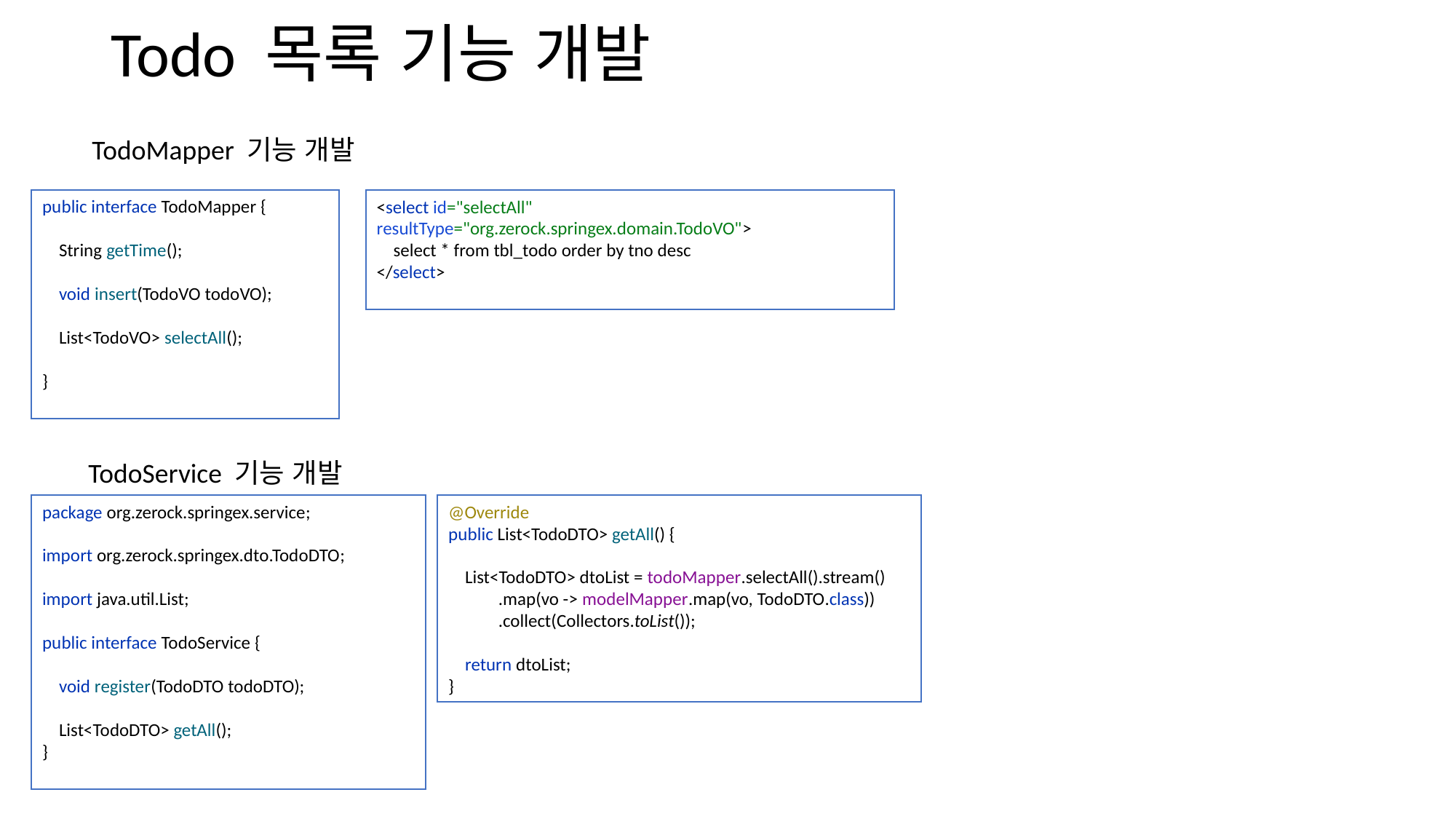

# Todo 목록 기능 개발
TodoMapper 기능 개발
public interface TodoMapper {
    String getTime();
    void insert(TodoVO todoVO);
    List<TodoVO> selectAll();
}
<select id="selectAll" resultType="org.zerock.springex.domain.TodoVO">
    select * from tbl_todo order by tno desc
</select>
TodoService 기능 개발
package org.zerock.springex.service;
import org.zerock.springex.dto.TodoDTO;
import java.util.List;
public interface TodoService {
    void register(TodoDTO todoDTO);
    List<TodoDTO> getAll();
}
@Override
public List<TodoDTO> getAll() {
    List<TodoDTO> dtoList = todoMapper.selectAll().stream()
            .map(vo -> modelMapper.map(vo, TodoDTO.class))
            .collect(Collectors.toList());
    return dtoList;
}